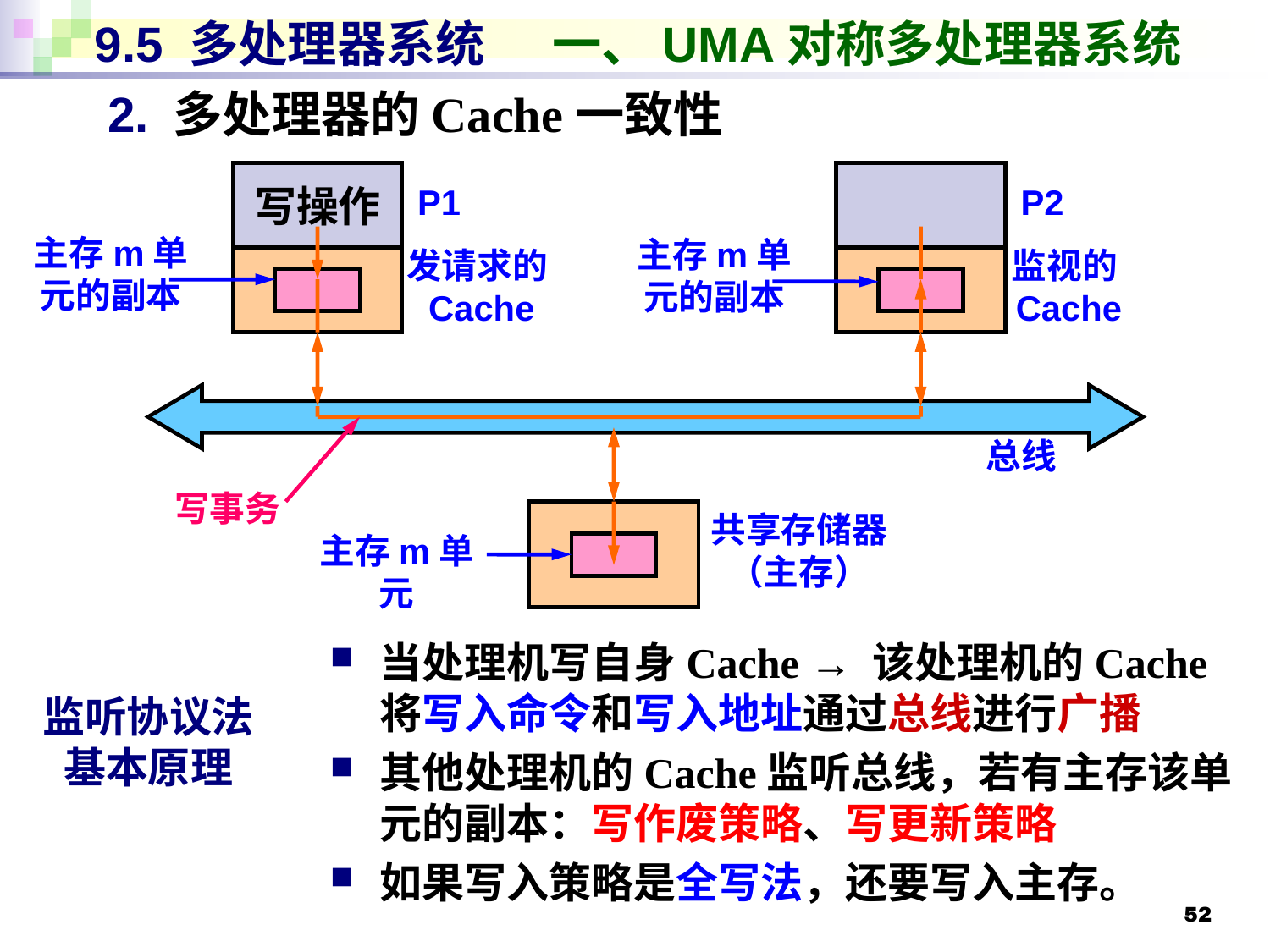

# 9.5 多处理器系统      一、UMA对称多处理器系统
2. 多处理器的Cache一致性
写操作

P1
P2
主存m单元的副本

主存m单元的副本

发请求的Cache
监视的Cache

总线
写事务

共享存储器（主存）
主存m单元

当处理机写自身Cache → 该处理机的Cache将写入命令和写入地址通过总线进行广播
其他处理机的Cache监听总线，若有主存该单元的副本：写作废策略、写更新策略
如果写入策略是全写法，还要写入主存。
监听协议法基本原理
52